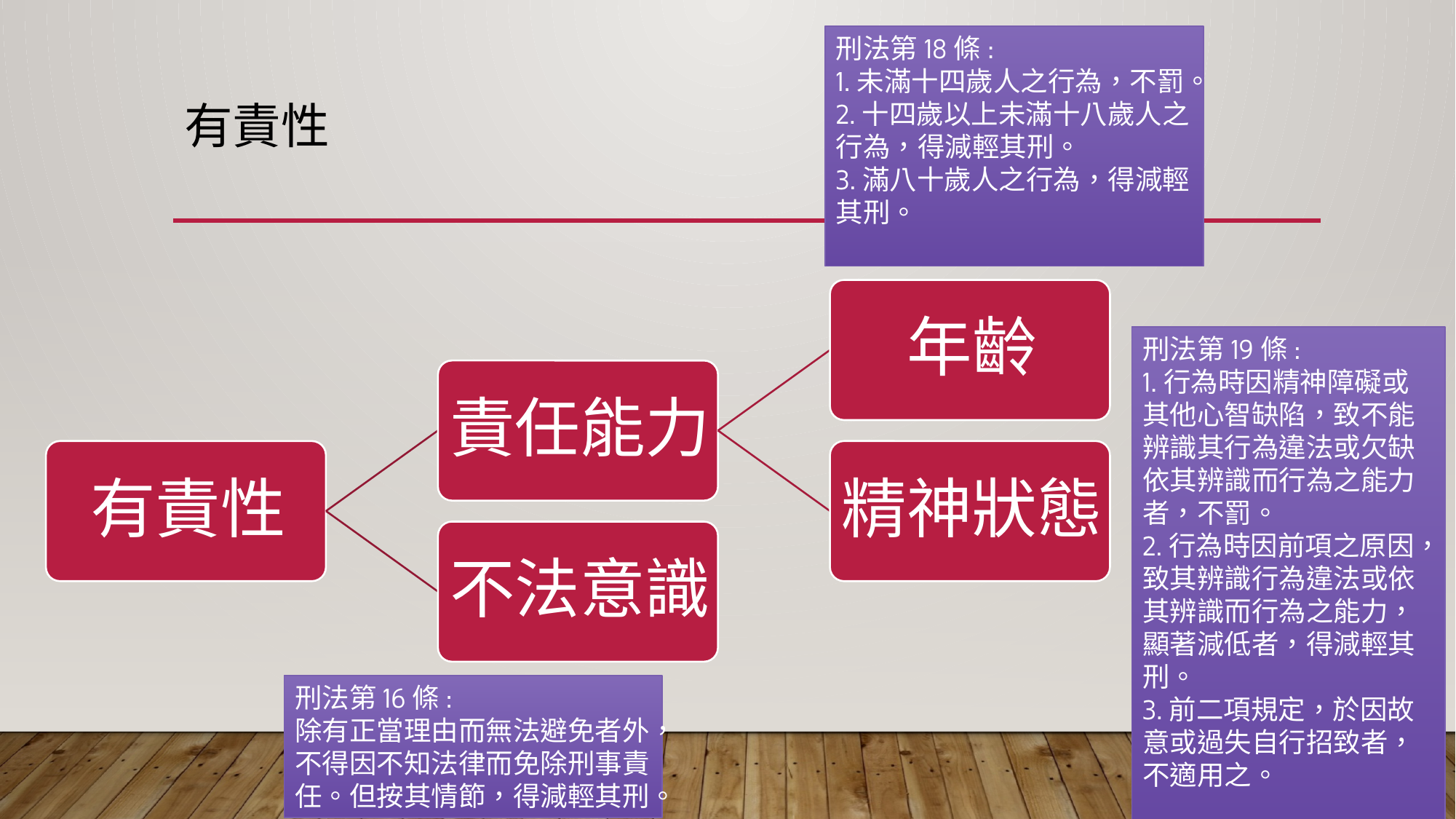

刑法第18條:
1.未滿十四歲人之行為，不罰。
2.十四歲以上未滿十八歲人之行為，得減輕其刑。
3.滿八十歲人之行為，得減輕其刑。

# 有責性
有責性

責任能力

年齡

精神狀態

不法意識
刑法第19條:
1.行為時因精神障礙或其他心智缺陷，致不能辨識其行為違法或欠缺依其辨識而行為之能力者，不罰。
2.行為時因前項之原因，致其辨識行為違法或依其辨識而行為之能力，顯著減低者，得減輕其刑。
3.前二項規定，於因故意或過失自行招致者，不適用之。

刑法第16條:
除有正當理由而無法避免者外，不得因不知法律而免除刑事責任。但按其情節，得減輕其刑。